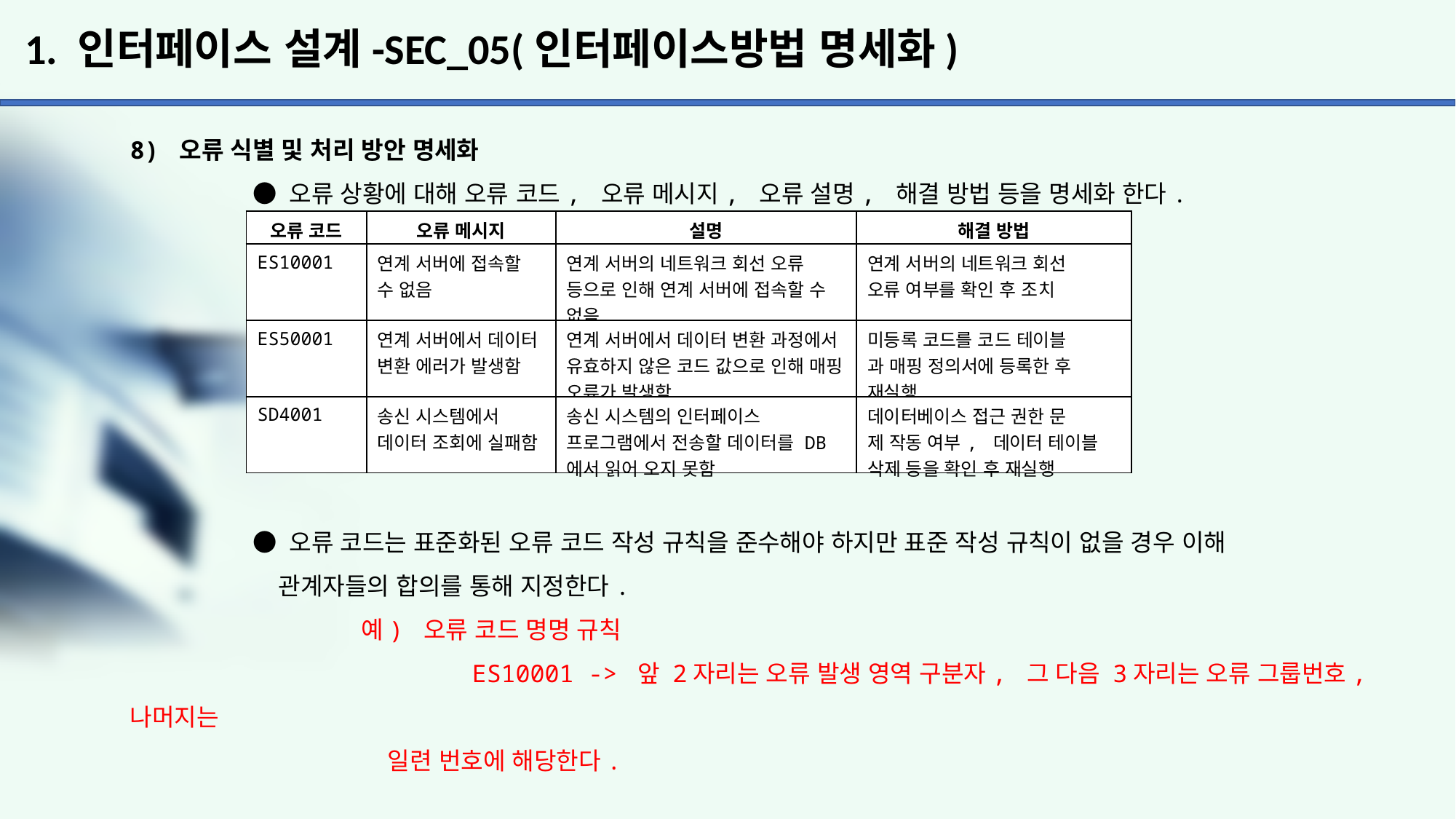

# 1. 인터페이스 설계-SEC_05(인터페이스방법 명세화)
8) 오류 식별 및 처리 방안 명세화
	  ● 오류 상황에 대해 오류 코드, 오류 메시지, 오류 설명, 해결 방법 등을 명세화 한다.

	  ● 오류 코드는 표준화된 오류 코드 작성 규칙을 준수해야 하지만 표준 작성 규칙이 없을 경우 이해
	     관계자들의 합의를 통해 지정한다.
		 예) 오류 코드 명명 규칙
			 ES10001 -> 앞 2자리는 오류 발생 영역 구분자, 그 다음 3자리는 오류 그룹번호, 나머지는
		     일련 번호에 해당한다.
| 오류 코드 | 오류 메시지 | 설명 | 해결 방법 |
| --- | --- | --- | --- |
| ES10001 | 연계 서버에 접속할 수 없음 | 연계 서버의 네트워크 회선 오류 등으로 인해 연계 서버에 접속할 수 없음 | 연계 서버의 네트워크 회선 오류 여부를 확인 후 조치 |
| ES50001 | 연계 서버에서 데이터 변환 에러가 발생함 | 연계 서버에서 데이터 변환 과정에서 유효하지 않은 코드 값으로 인해 매핑 오류가 발생함 | 미등록 코드를 코드 테이블 과 매핑 정의서에 등록한 후 재실행 |
| SD4001 | 송신 시스템에서 데이터 조회에 실패함 | 송신 시스템의 인터페이스 프로그램에서 전송할 데이터를 DB에서 읽어 오지 못함 | 데이터베이스 접근 권한 문 제 작동 여부, 데이터 테이블 삭제 등을 확인 후 재실행 |